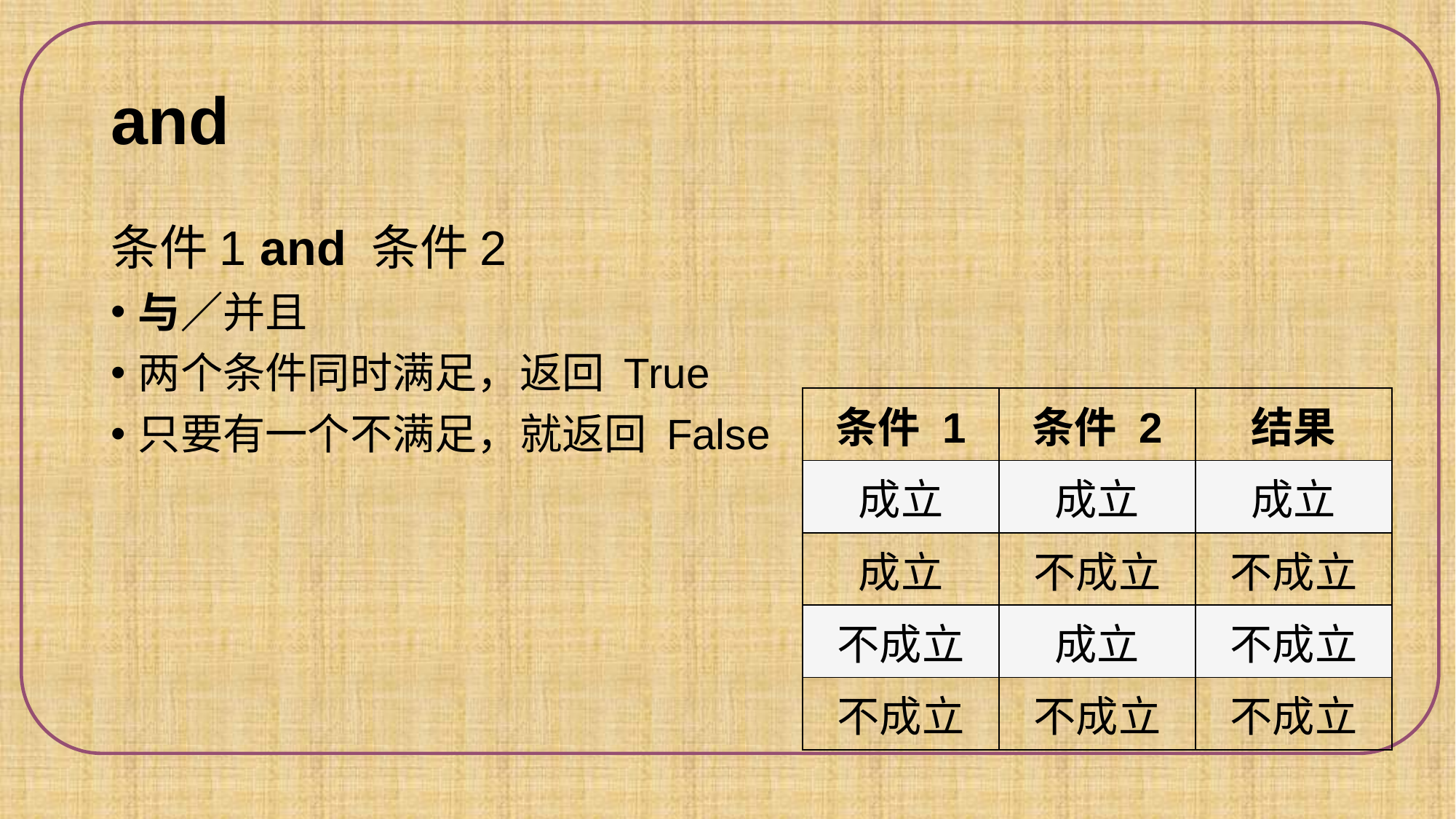

# and
条件1 and 条件2
与／并且
两个条件同时满足，返回 True
只要有一个不满足，就返回 False

| 条件 1 | 条件 2 | 结果 |
| --- | --- | --- |
| 成立 | 成立 | 成立 |
| 成立 | 不成立 | 不成立 |
| 不成立 | 成立 | 不成立 |
| 不成立 | 不成立 | 不成立 |